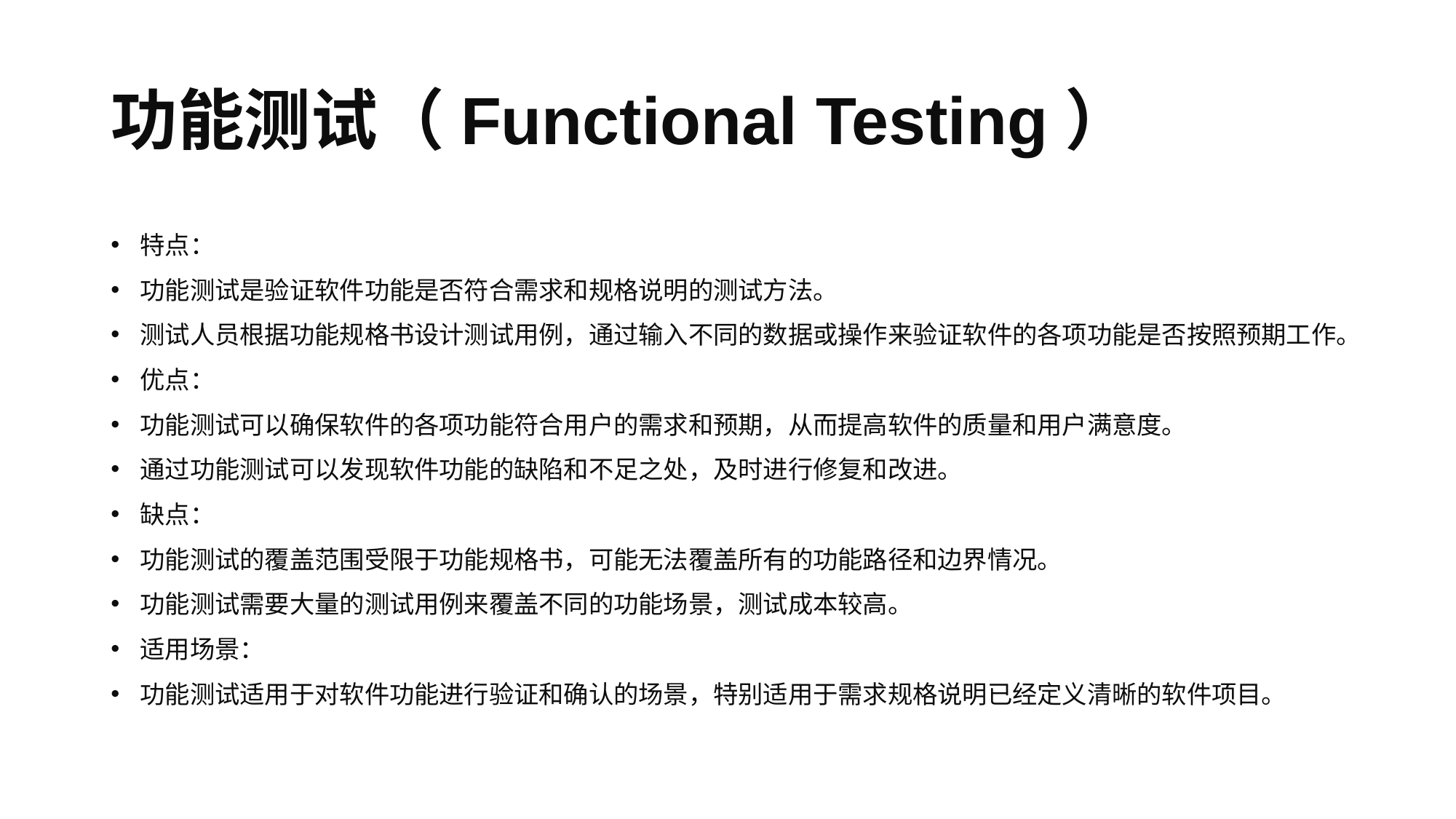

# 功能测试（Functional Testing）
特点：
功能测试是验证软件功能是否符合需求和规格说明的测试方法。
测试人员根据功能规格书设计测试用例，通过输入不同的数据或操作来验证软件的各项功能是否按照预期工作。
优点：
功能测试可以确保软件的各项功能符合用户的需求和预期，从而提高软件的质量和用户满意度。
通过功能测试可以发现软件功能的缺陷和不足之处，及时进行修复和改进。
缺点：
功能测试的覆盖范围受限于功能规格书，可能无法覆盖所有的功能路径和边界情况。
功能测试需要大量的测试用例来覆盖不同的功能场景，测试成本较高。
适用场景：
功能测试适用于对软件功能进行验证和确认的场景，特别适用于需求规格说明已经定义清晰的软件项目。